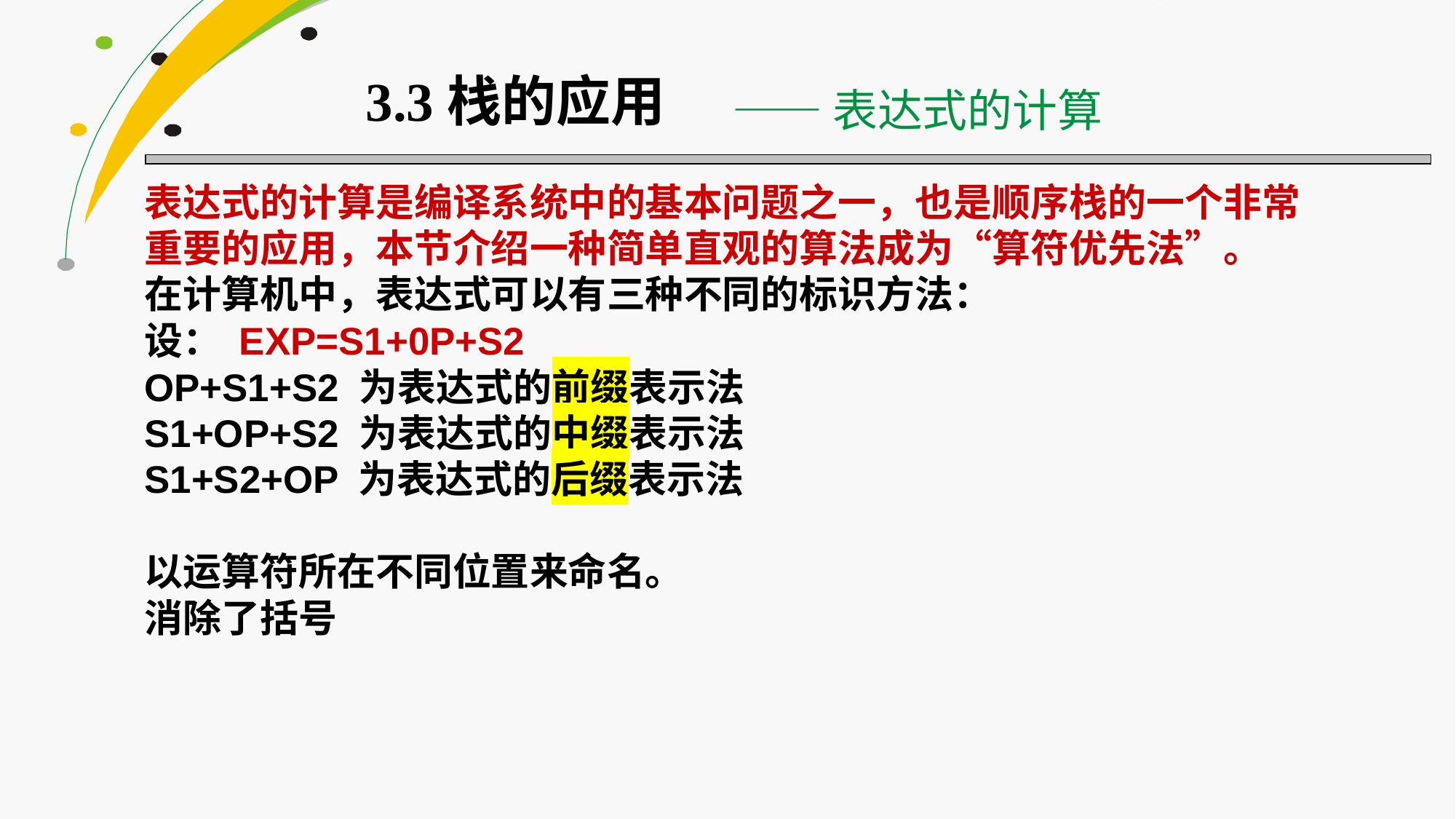

3.3栈的应用
——表达式的计算
表达式的计算是编译系统中的基本问题之一，也是顺序栈的一个非常重要的应用，本节介绍一种简单直观的算法成为“算符优先法”。
在计算机中，表达式可以有三种不同的标识方法：
设： EXP=S1+0P+S2
OP+S1+S2 为表达式的前缀表示法
S1+OP+S2 为表达式的中缀表示法
S1+S2+OP 为表达式的后缀表示法

以运算符所在不同位置来命名。
消除了括号